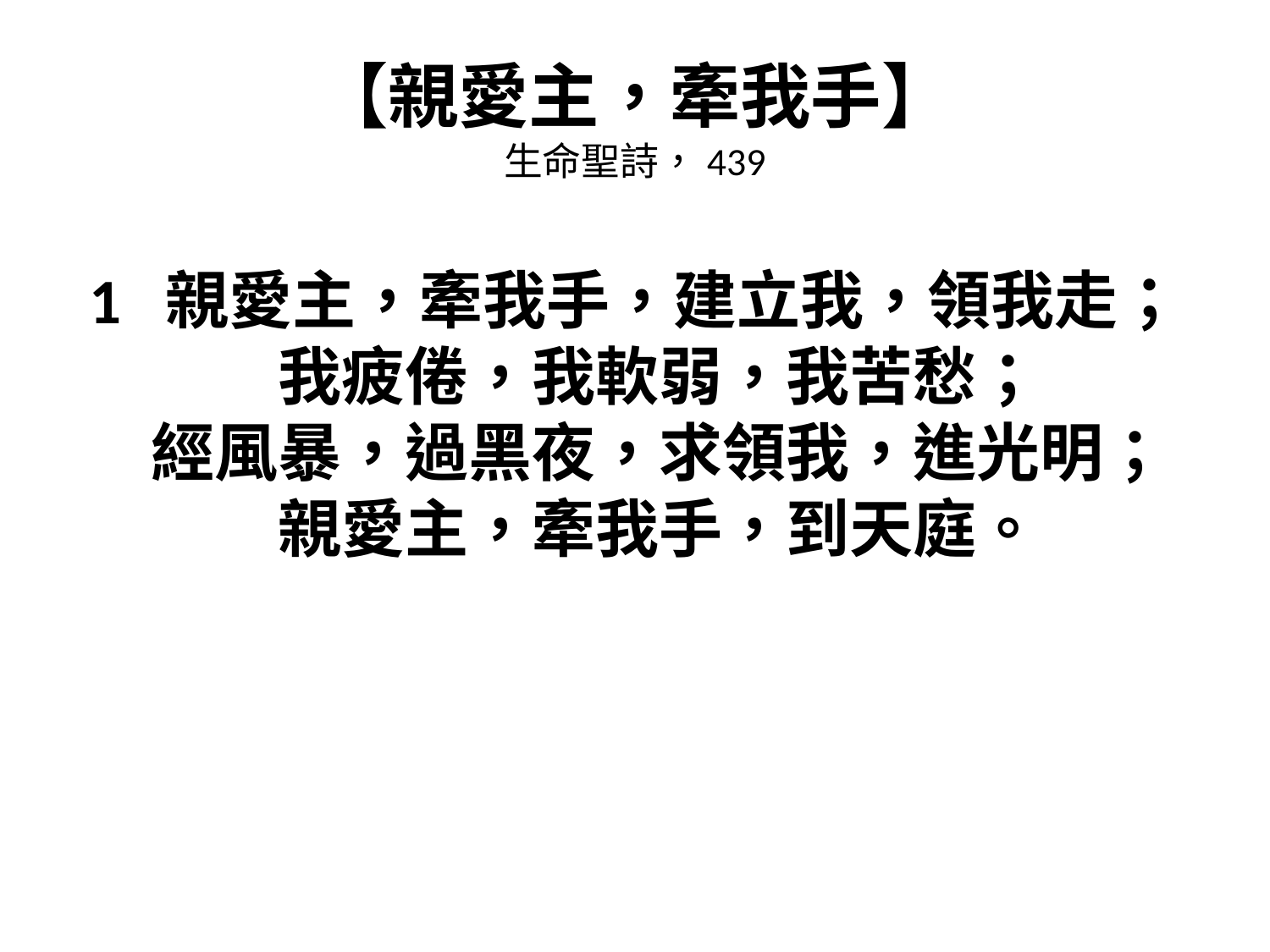

# 【親愛主，牽我手】 生命聖詩，439
1  親愛主，牽我手，建立我，領我走；
我疲倦，我軟弱，我苦愁；
經風暴，過黑夜，求領我，進光明；
親愛主，牽我手，到天庭。